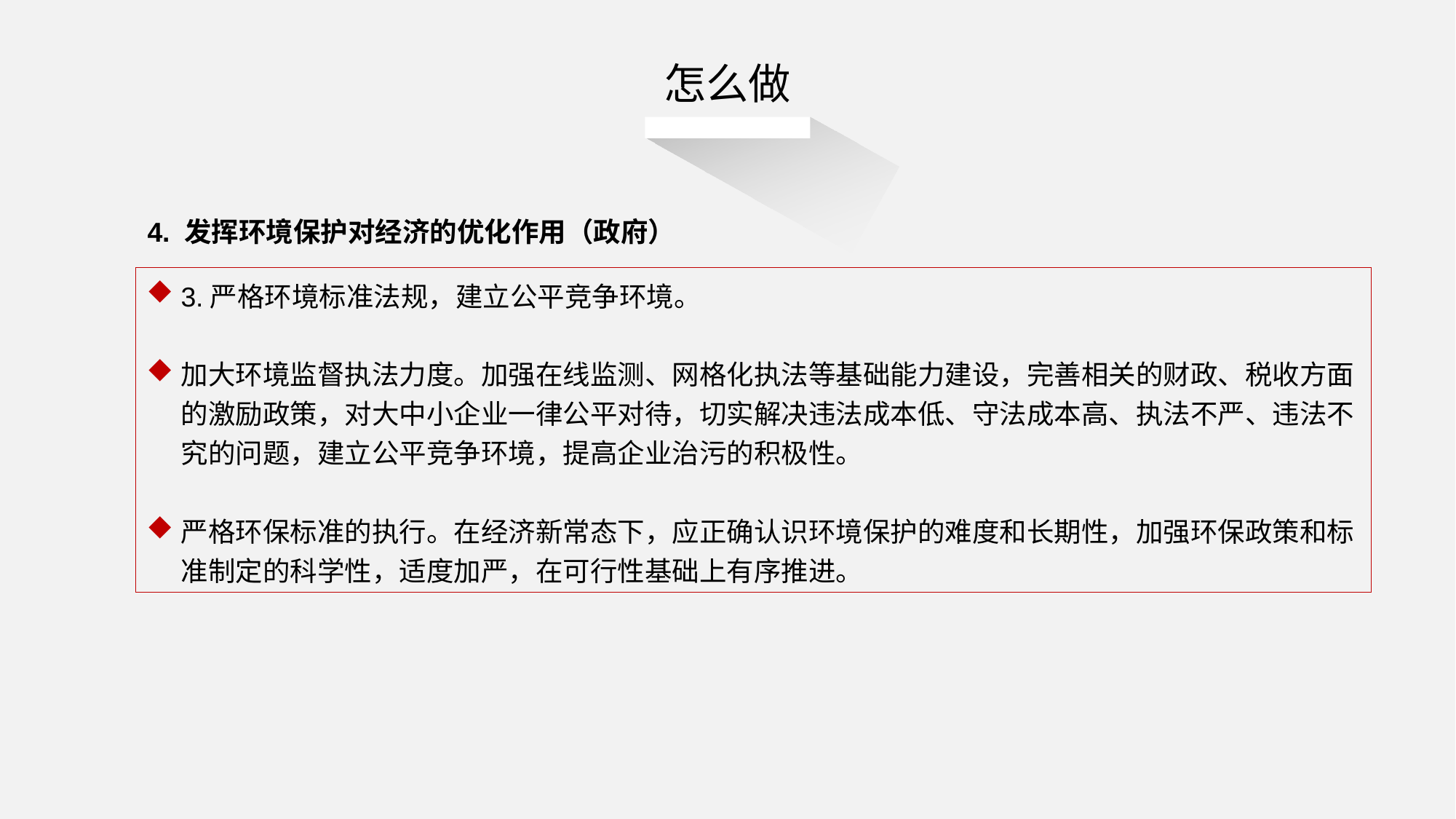

怎么做

4. 发挥环境保护对经济的优化作用（政府）
3.严格环境标准法规，建立公平竞争环境。

加大环境监督执法力度。加强在线监测、网格化执法等基础能力建设，完善相关的财政、税收方面的激励政策，对大中小企业一律公平对待，切实解决违法成本低、守法成本高、执法不严、违法不究的问题，建立公平竞争环境，提高企业治污的积极性。

严格环保标准的执行。在经济新常态下，应正确认识环境保护的难度和长期性，加强环保政策和标准制定的科学性，适度加严，在可行性基础上有序推进。